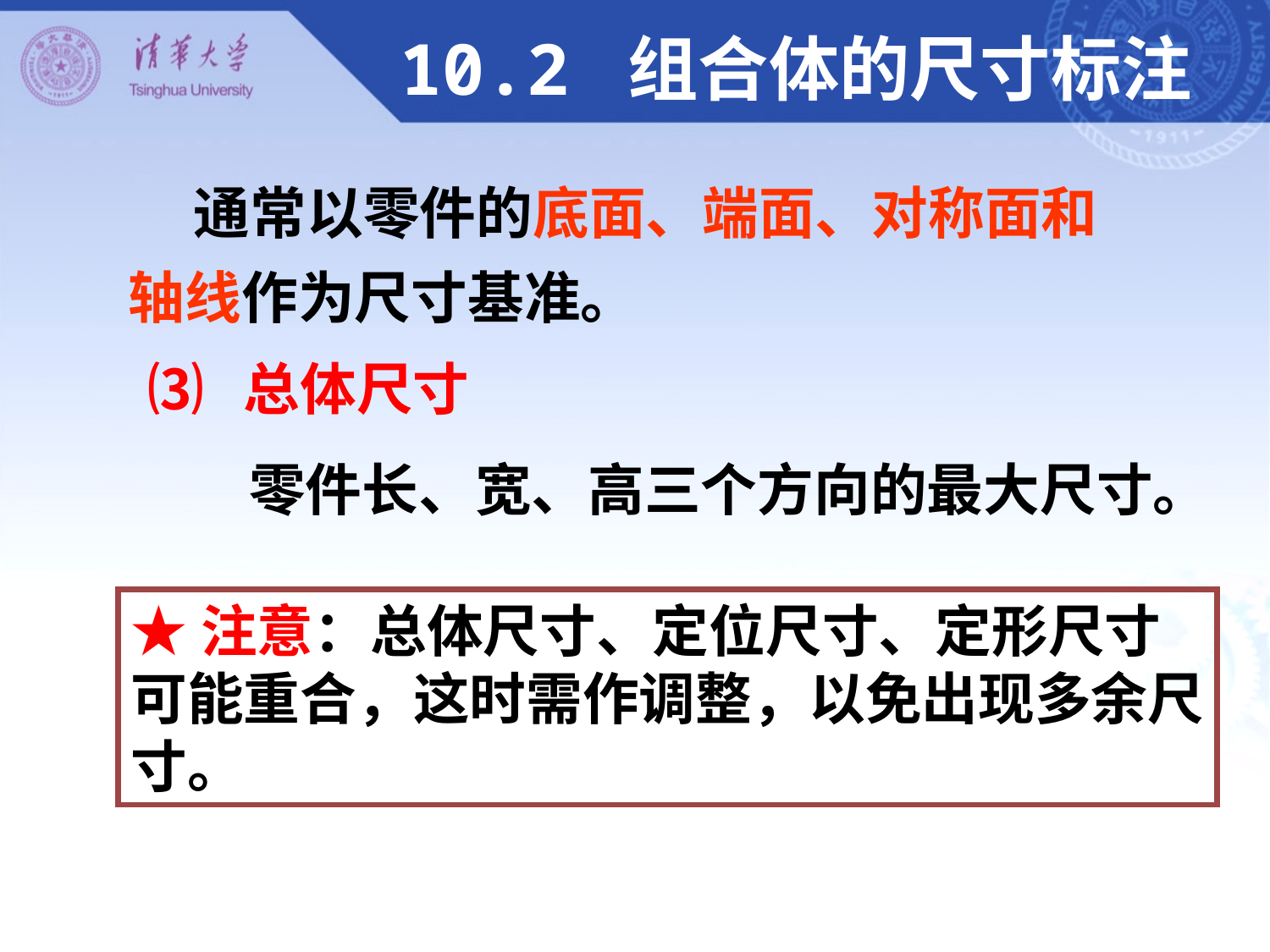

10.2 组合体的尺寸标注
    通常以零件的底面、端面、对称面和轴线作为尺寸基准。
⑶  总体尺寸
零件长、宽、高三个方向的最大尺寸。
★注意：总体尺寸、定位尺寸、定形尺寸可能重合，这时需作调整，以免出现多余尺寸。